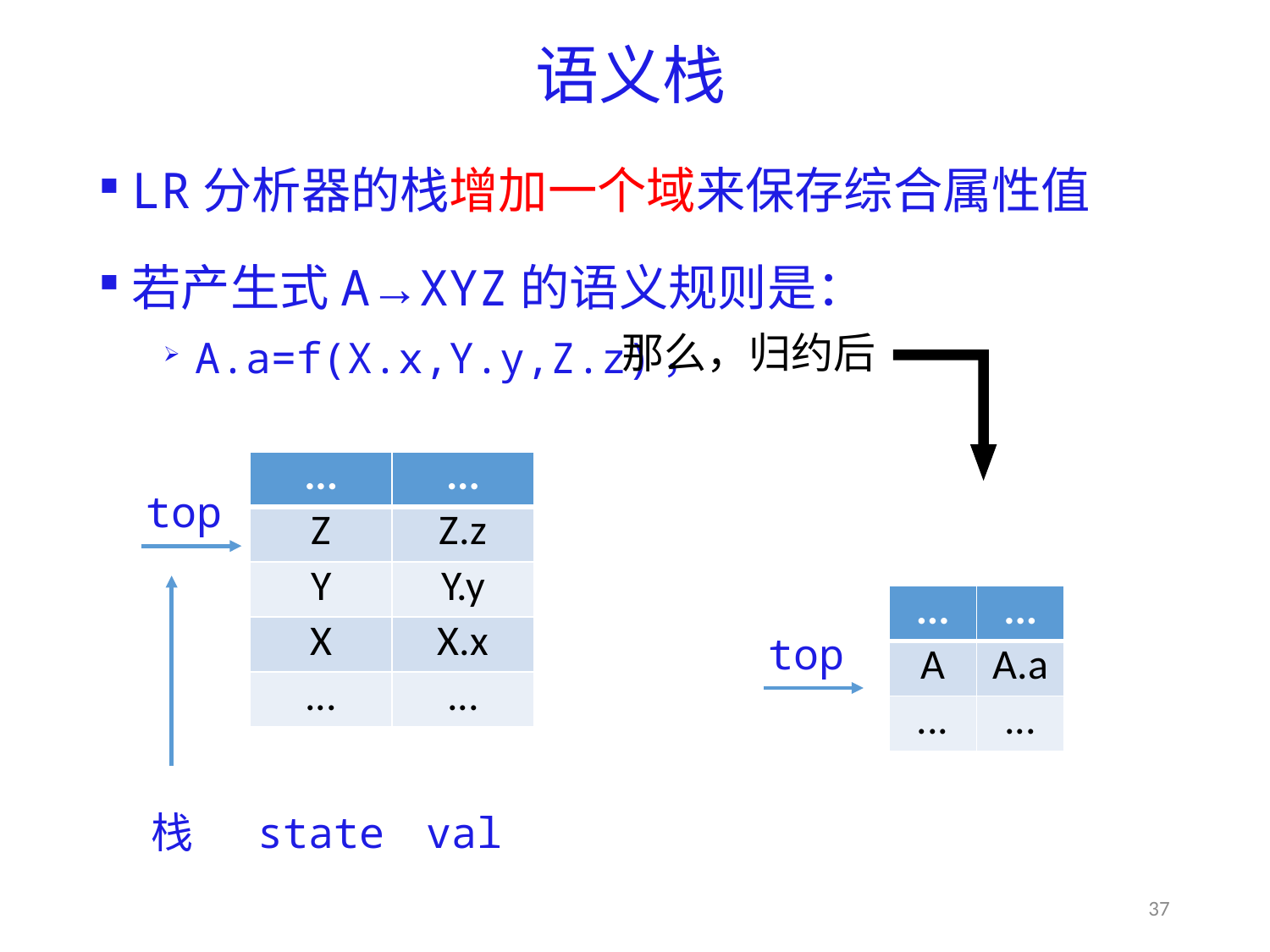

# 语义栈
LR分析器的栈增加一个域来保存综合属性值
若产生式A→XYZ的语义规则是：
A.a=f(X.x,Y.y,Z.z)，
那么，归约后

| ... | ... |
| --- | --- |
| Z | Z.z |
| Y | Y.y |
| X | X.x |
| ... | ... |
top
栈
state
val
| ... | ... |
| --- | --- |
| A | A.a |
| ... | ... |
top
37